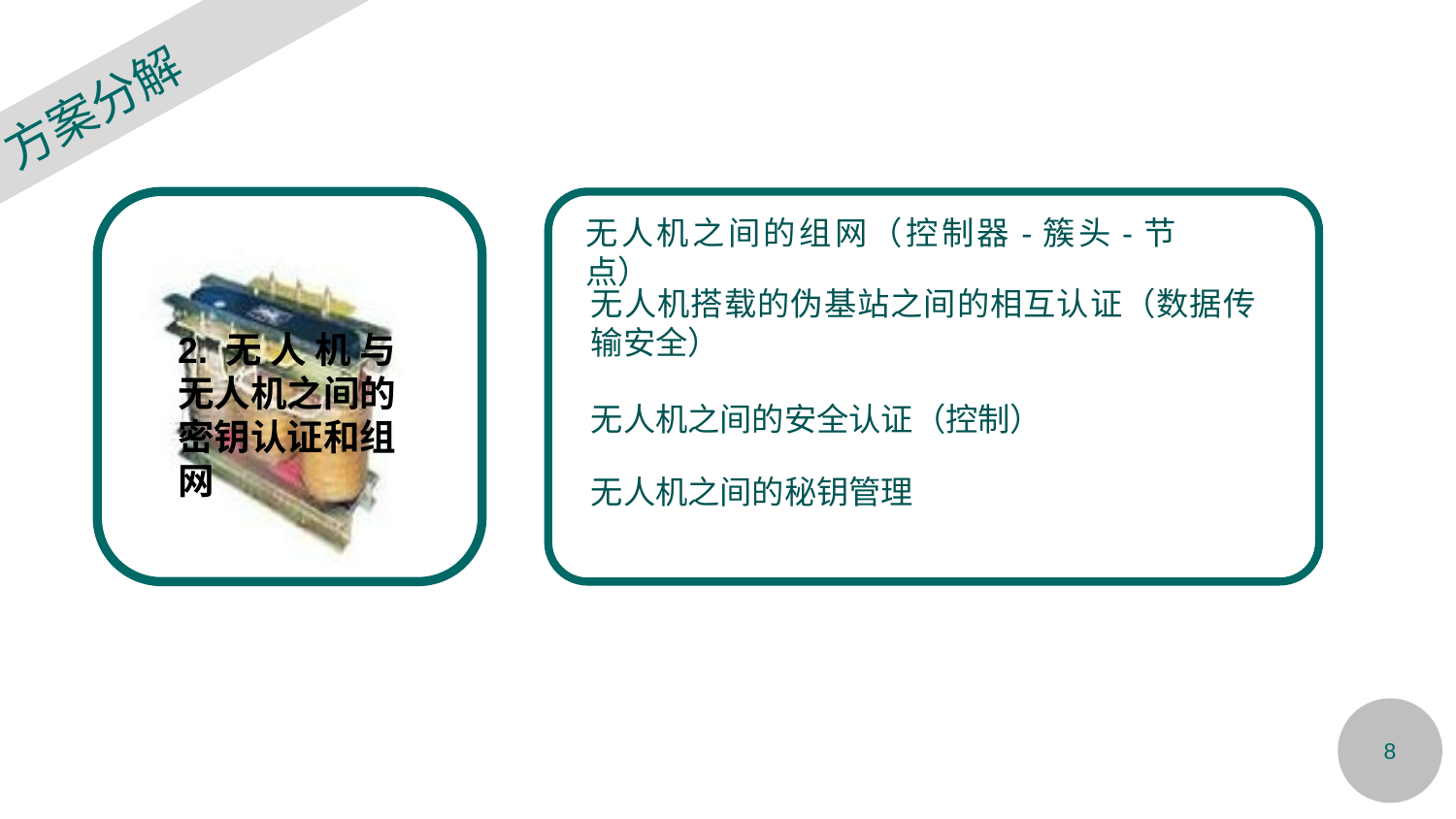

方案分解

无人机之间的组网（控制器-簇头-节点）
无人机搭载的伪基站之间的相互认证（数据传输安全）
2.无人机与无人机之间的密钥认证和组网
无人机之间的安全认证（控制）
无人机之间的秘钥管理
8